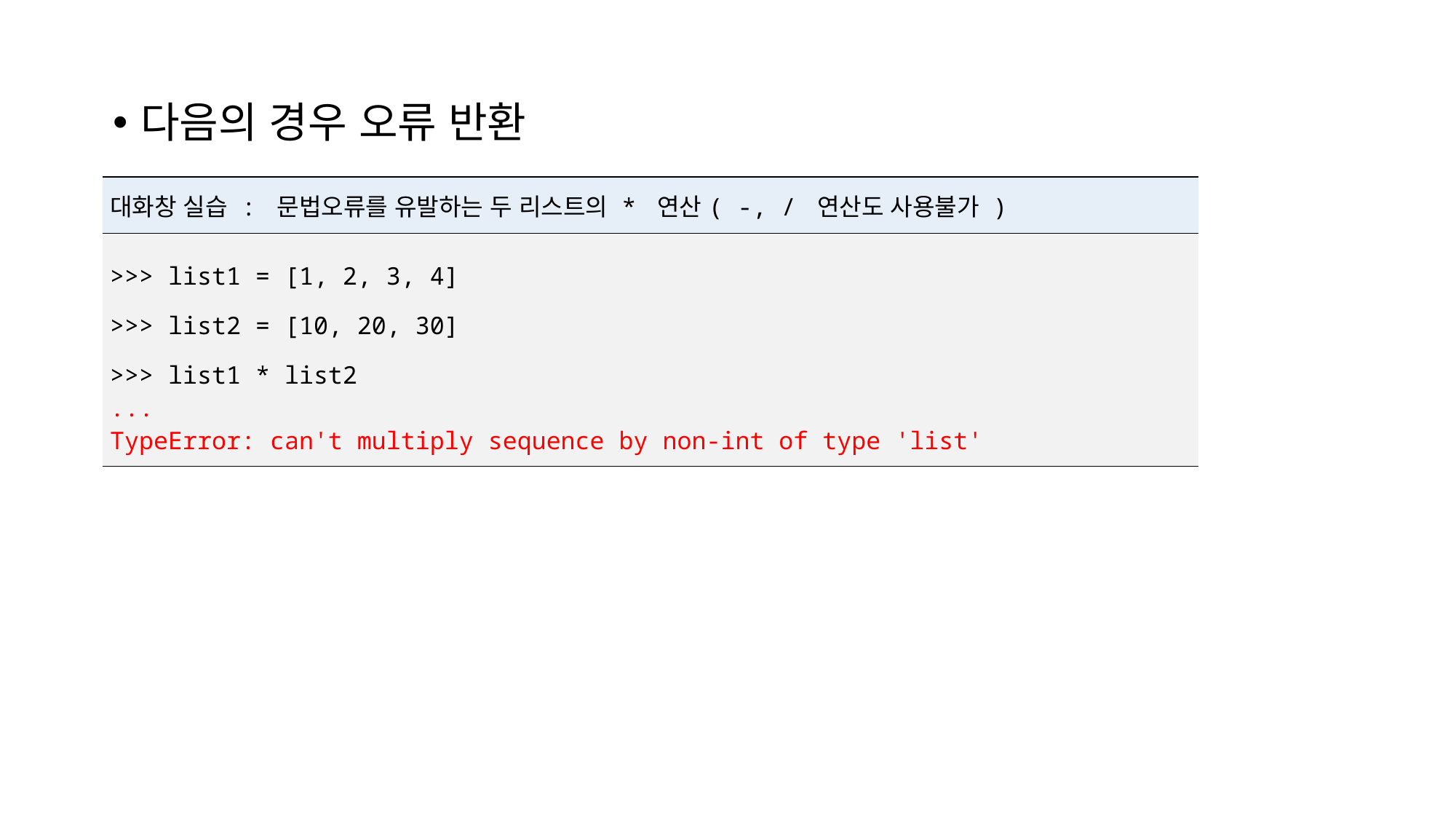

다음의 경우 오류 반환
| 대화창 실습 : 문법오류를 유발하는 두 리스트의 \* 연산( -, / 연산도 사용불가 ) |
| --- |
| >>> list1 = [1, 2, 3, 4] >>> list2 = [10, 20, 30] >>> list1 \* list2 ... TypeError: can't multiply sequence by non-int of type 'list' |